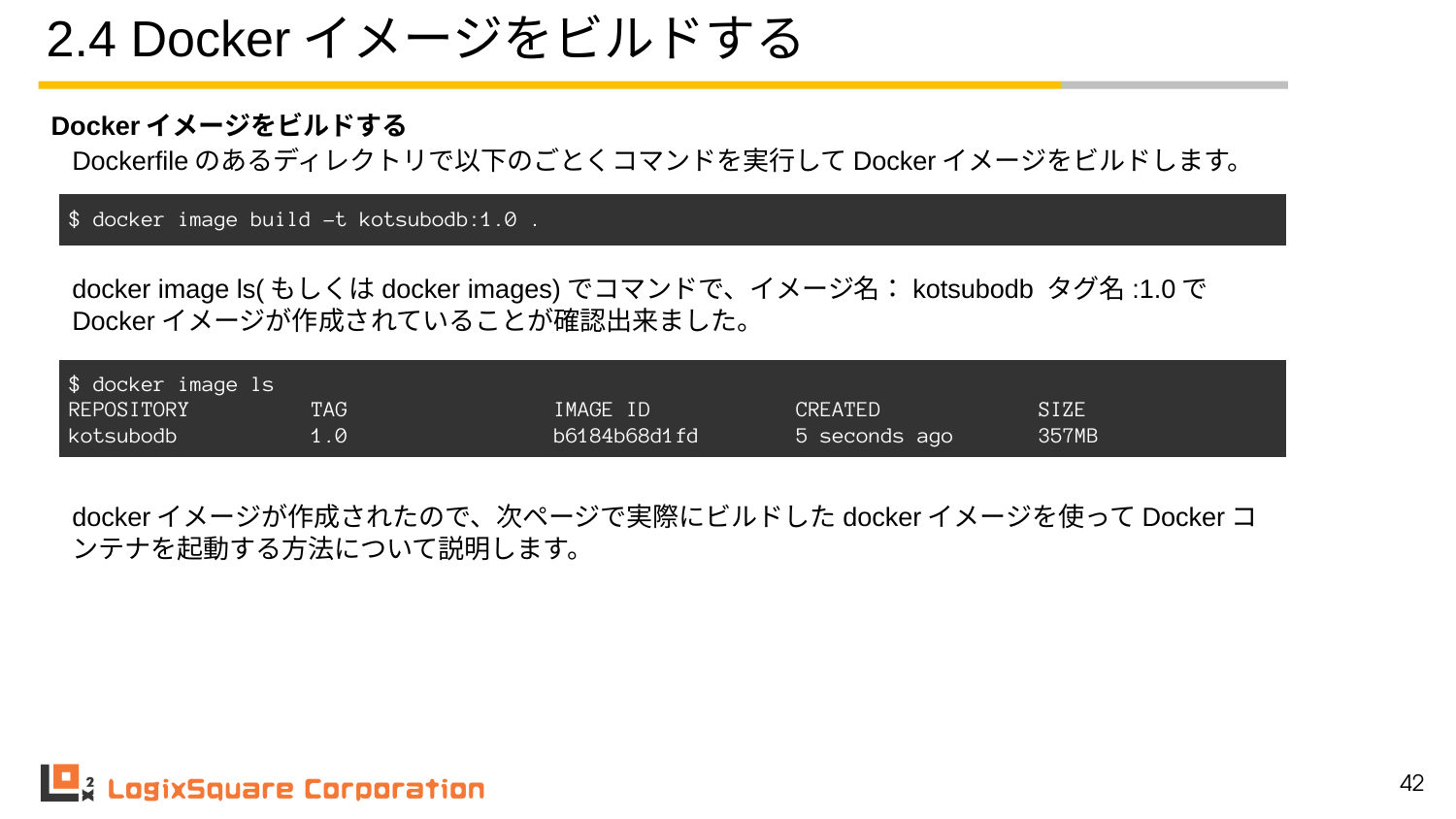

# 2.4 Dockerイメージをビルドする
Dockerイメージをビルドする

Dockerfileのあるディレクトリで以下のごとくコマンドを実行してDockerイメージをビルドします。
| $ docker image build -t kotsubodb:1.0 . |
| --- |
docker image ls(もしくはdocker images)でコマンドで、イメージ名：kotsubodb タグ名:1.0でDockerイメージが作成されていることが確認出来ました。
| $ docker image ls REPOSITORY TAG IMAGE ID CREATED SIZE kotsubodb 1.0 b6184b68d1fd 5 seconds ago 357MB |
| --- |
dockerイメージが作成されたので、次ページで実際にビルドしたdockerイメージを使ってDockerコンテナを起動する方法について説明します。
42